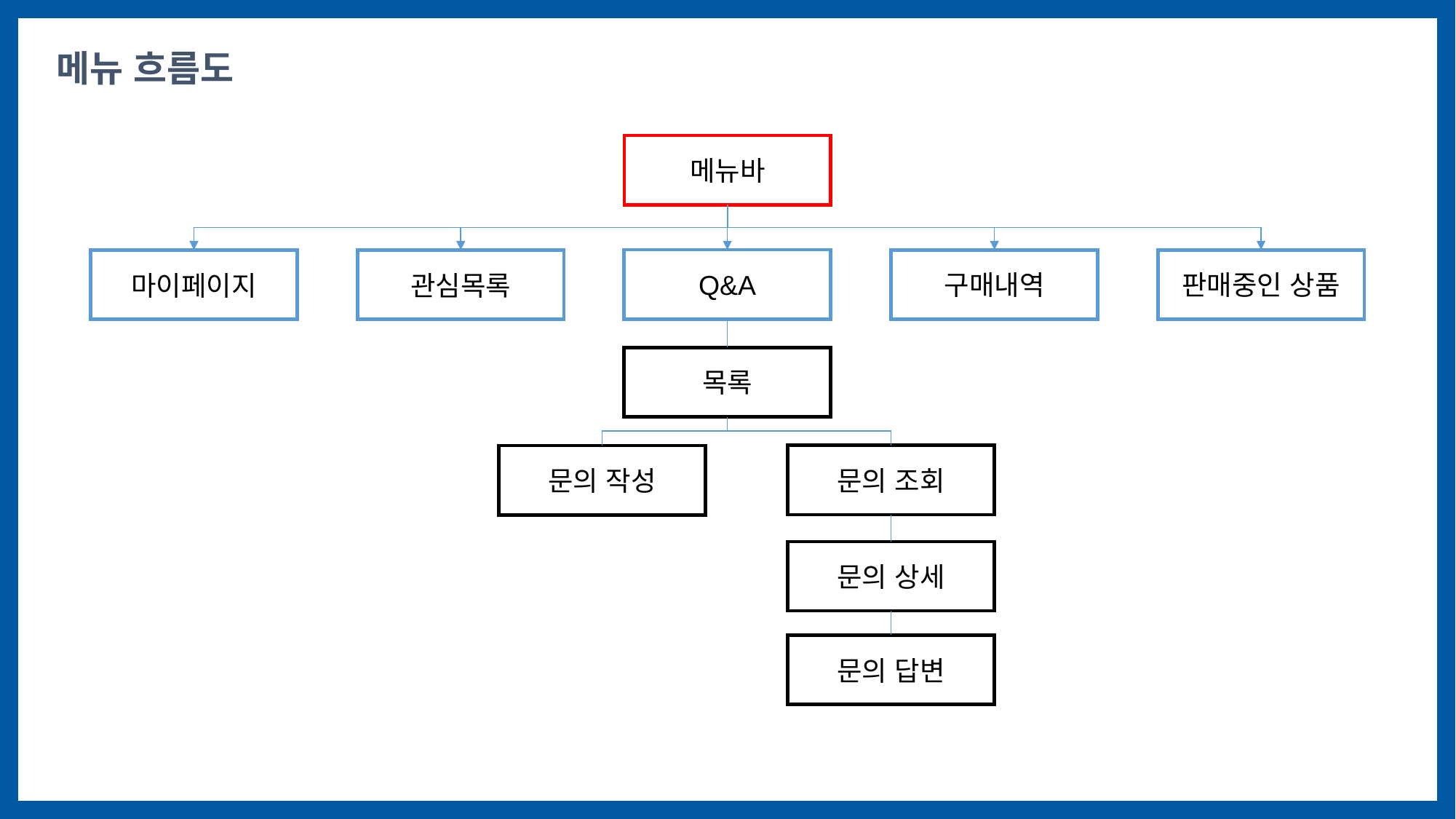

메뉴 흐름도
메뉴바
Q&A
구매내역
판매중인 상품
마이페이지
관심목록
목록
문의 조회
문의 작성
문의 상세
문의 답변